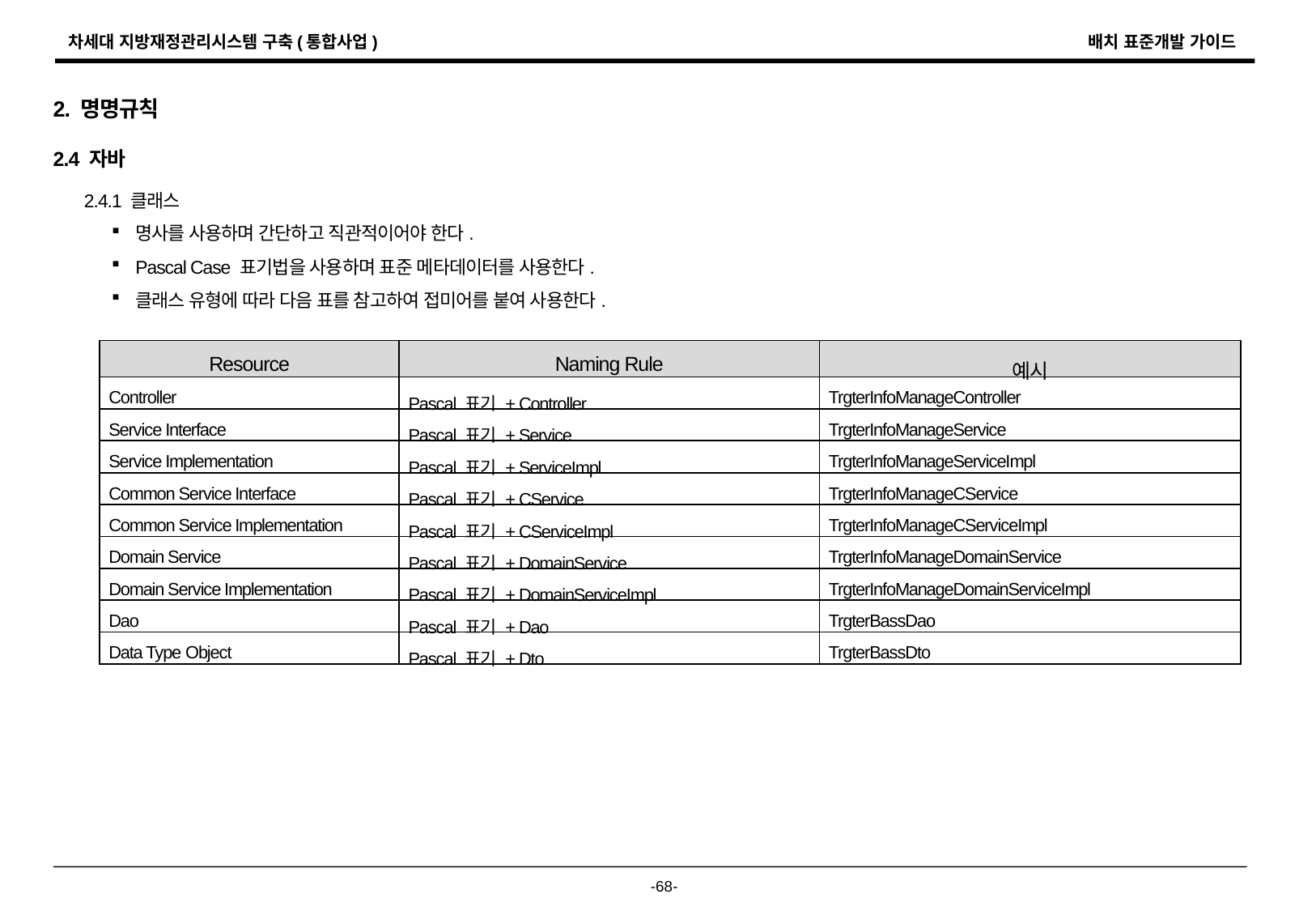

2. 명명규칙
2.4 자바
2.4.1 클래스
명사를 사용하며 간단하고 직관적이어야 한다.
Pascal Case 표기법을 사용하며 표준 메타데이터를 사용한다.
클래스 유형에 따라 다음 표를 참고하여 접미어를 붙여 사용한다.
| Resource | Naming Rule | 예시 |
| --- | --- | --- |
| Controller | Pascal 표기 + Controller | TrgterInfoManageController |
| Service Interface | Pascal 표기 + Service | TrgterInfoManageService |
| Service Implementation | Pascal 표기 + ServiceImpl | TrgterInfoManageServiceImpl |
| Common Service Interface | Pascal 표기 + CService | TrgterInfoManageCService |
| Common Service Implementation | Pascal 표기 + CServiceImpl | TrgterInfoManageCServiceImpl |
| Domain Service | Pascal 표기 + DomainService | TrgterInfoManageDomainService |
| Domain Service Implementation | Pascal 표기 + DomainServiceImpl | TrgterInfoManageDomainServiceImpl |
| Dao | Pascal 표기 + Dao | TrgterBassDao |
| Data Type Object | Pascal 표기 + Dto | TrgterBassDto |